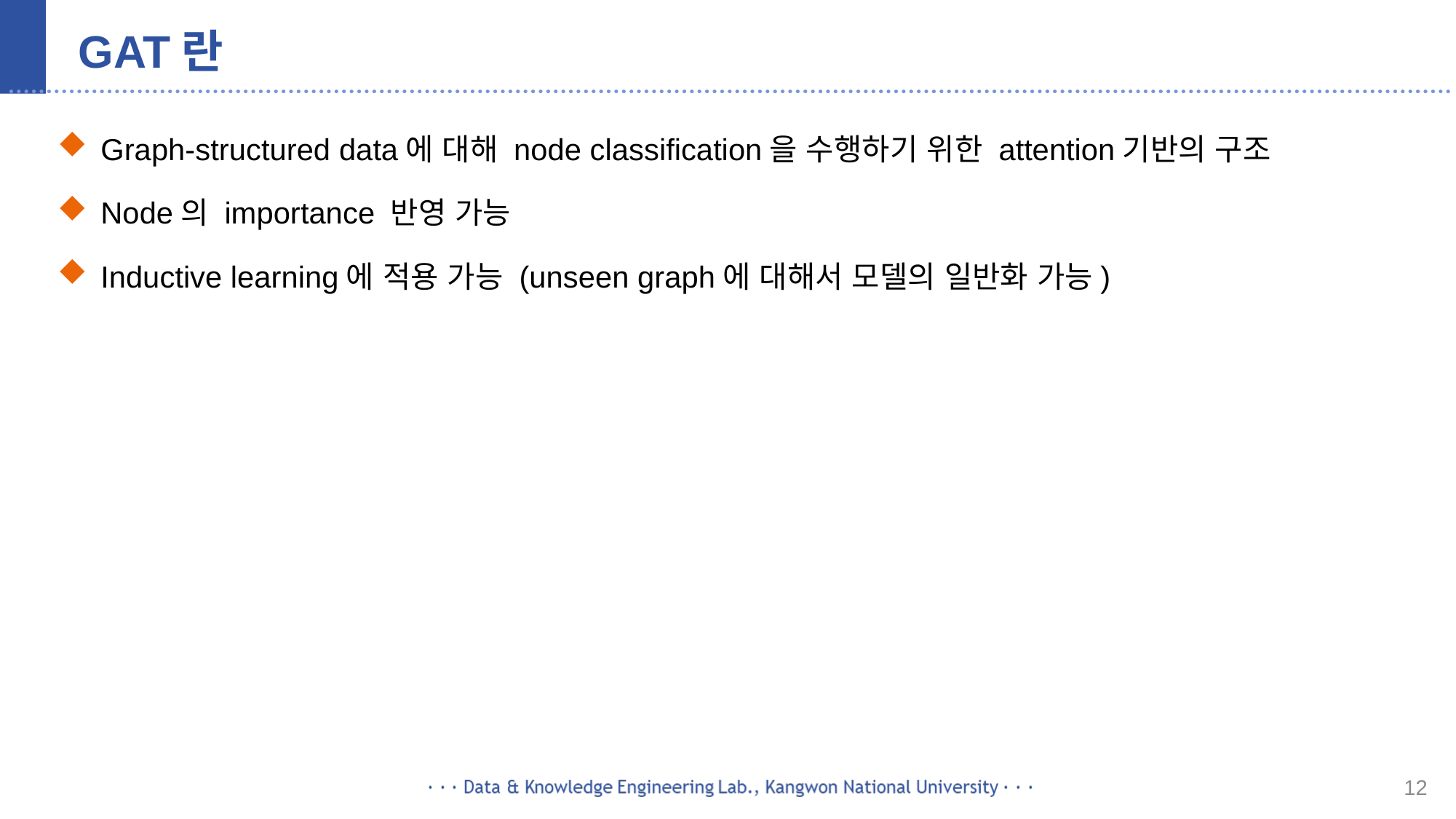

# GAT란
Graph-structured data에 대해 node classification을 수행하기 위한 attention기반의 구조
Node의 importance 반영 가능
Inductive learning에 적용 가능 (unseen graph에 대해서 모델의 일반화 가능)

12